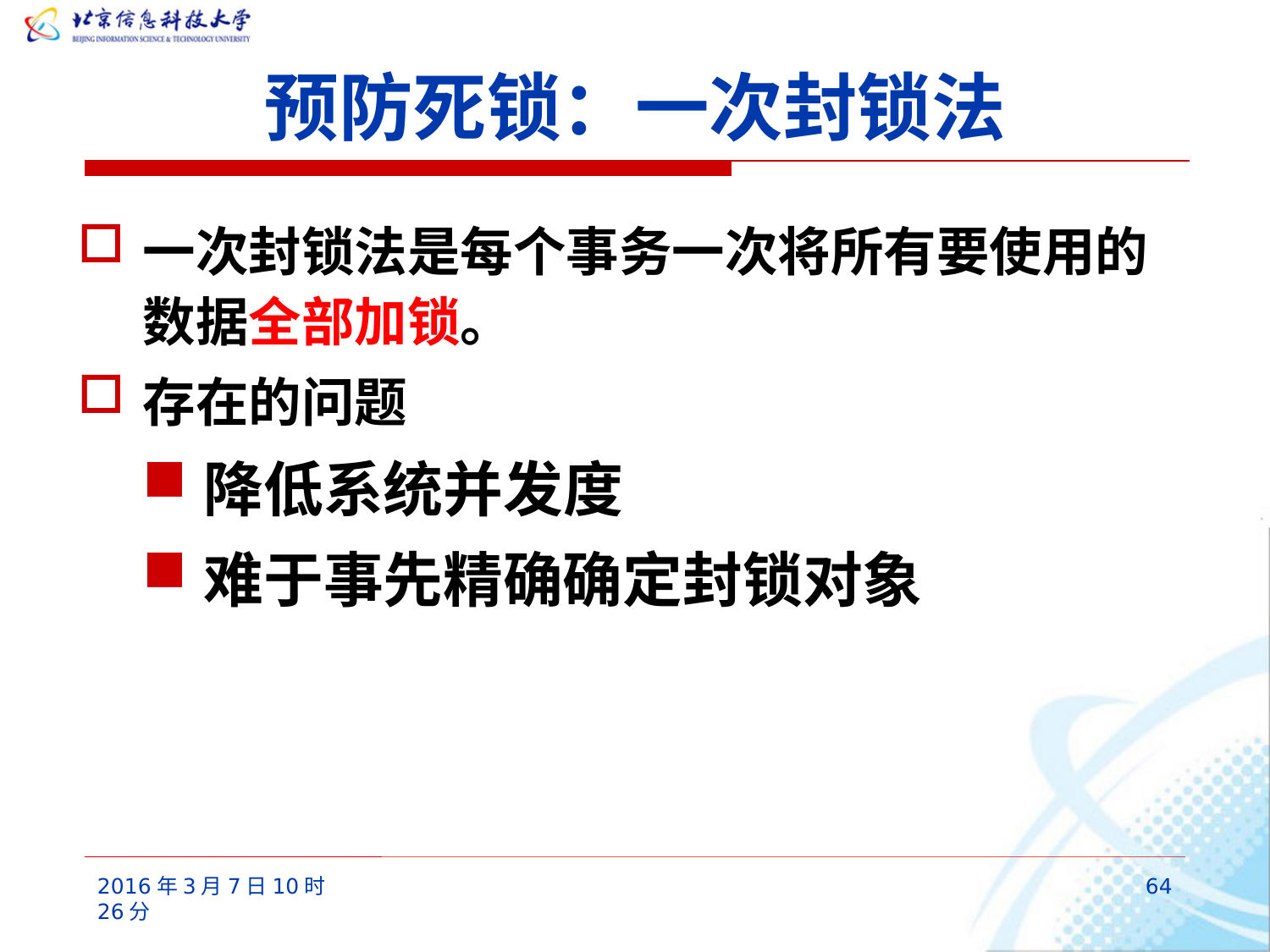

# 预防死锁：一次封锁法
一次封锁法是每个事务一次将所有要使用的数据全部加锁。
存在的问题
降低系统并发度
难于事先精确确定封锁对象
2016年3月7日10时26分
64